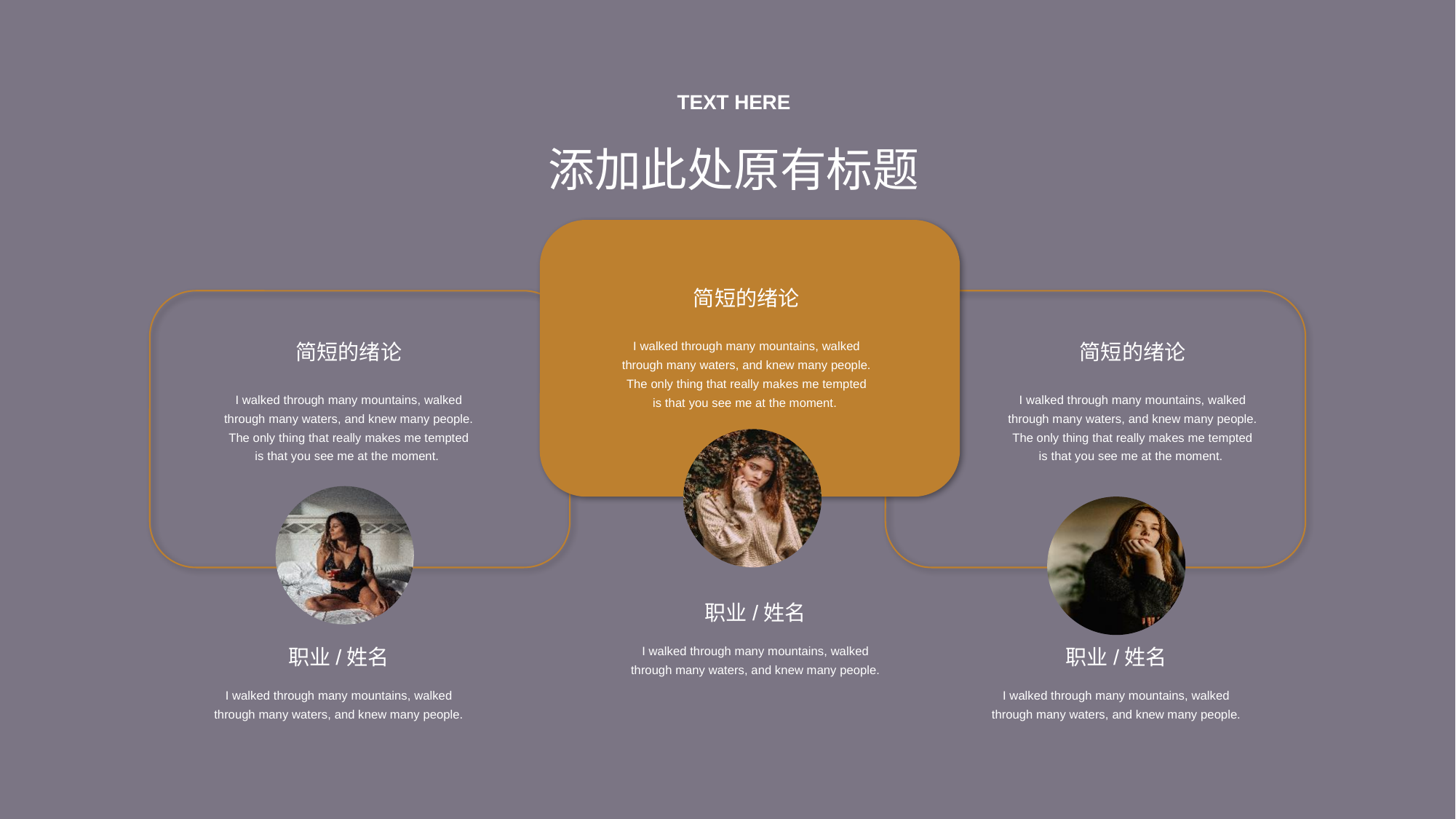

TEXT HERE
添加此处原有标题

简短的绪论
I walked through many mountains, walked through many waters, and knew many people. The only thing that really makes me tempted is that you see me at the moment.

简短的绪论
I walked through many mountains, walked through many waters, and knew many people. The only thing that really makes me tempted is that you see me at the moment.
简短的绪论
I walked through many mountains, walked through many waters, and knew many people. The only thing that really makes me tempted is that you see me at the moment.

职业/姓名
I walked through many mountains, walked through many waters, and knew many people.
职业/姓名
I walked through many mountains, walked through many waters, and knew many people.
职业/姓名
I walked through many mountains, walked through many waters, and knew many people.